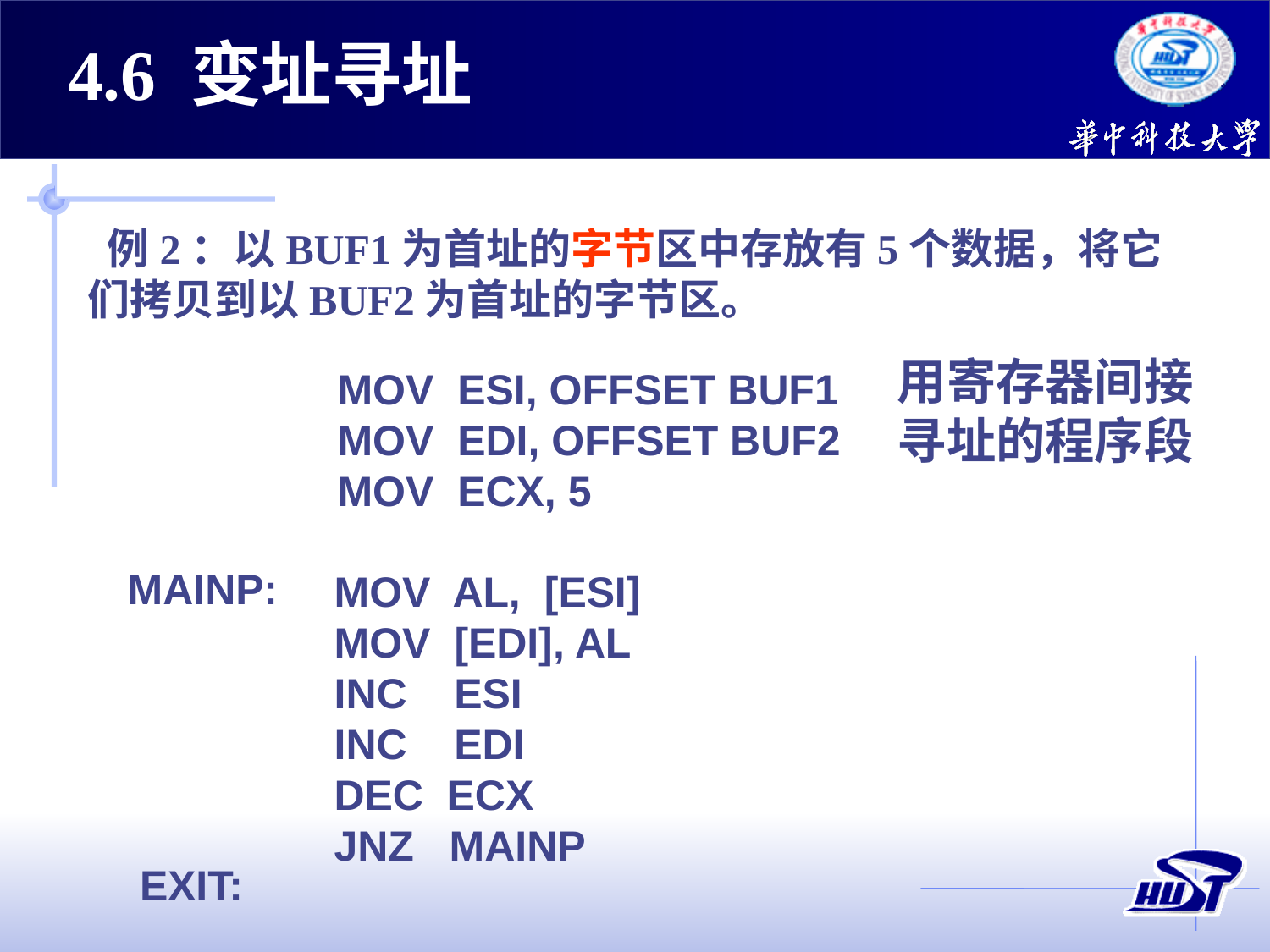

4.6 变址寻址
 例2：以BUF1为首址的字节区中存放有5个数据，将它们拷贝到以BUF2为首址的字节区。
用寄存器间接寻址的程序段
MOV  ESI, OFFSET BUF1
MOV  EDI, OFFSET BUF2
MOV  ECX, 5
MAINP:
MOV  AL,  [ESI]
MOV  [EDI], AL
INC    ESI
INC    EDI
DEC  ECX
JNZ   MAINP
EXIT: